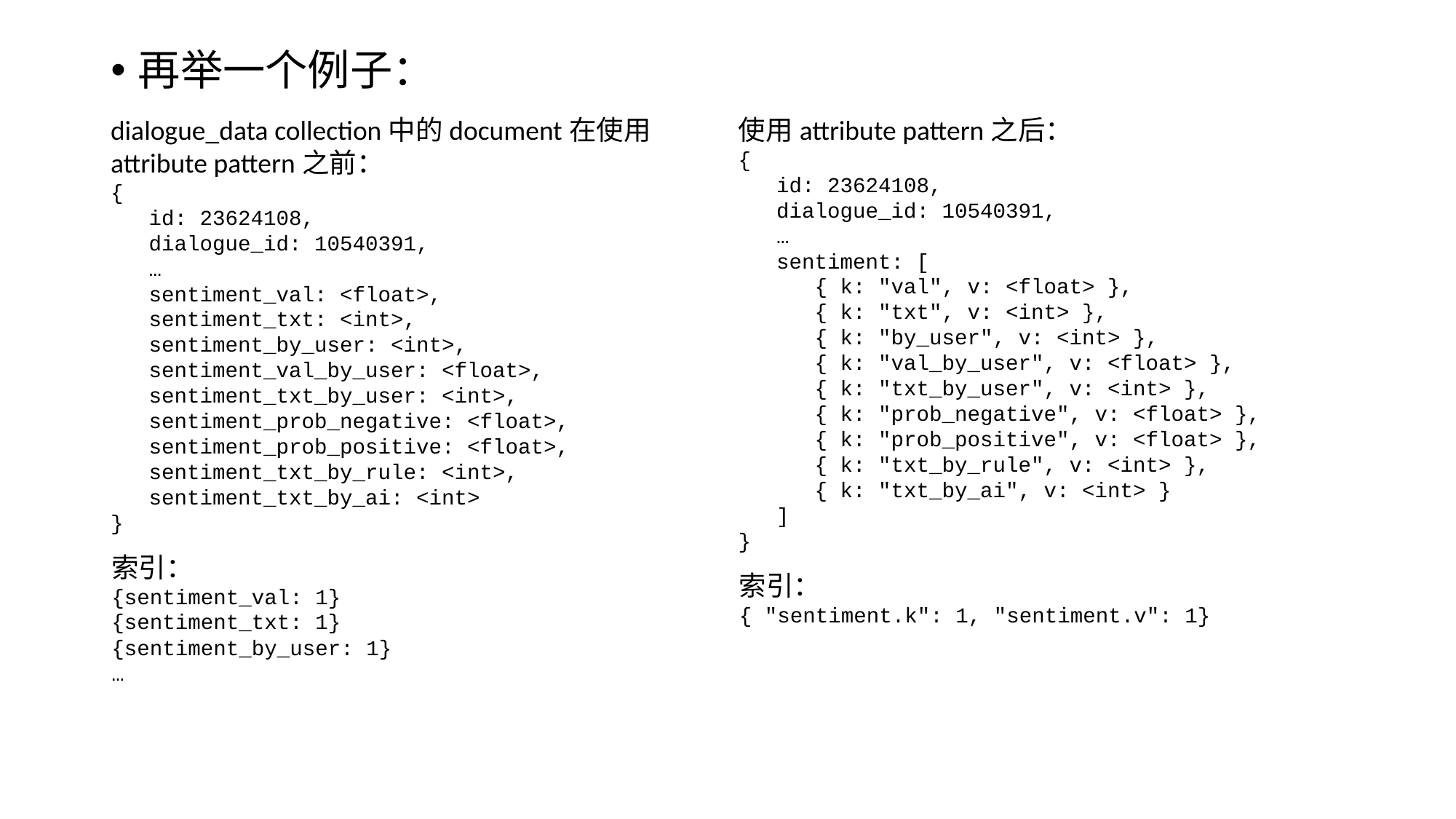

再举一个例子：
dialogue_data collection中的document在使用attribute pattern之前：
{
   id: 23624108,
   dialogue_id: 10540391,
   …
   sentiment_val: <float>,
   sentiment_txt: <int>,
   sentiment_by_user: <int>,
   sentiment_val_by_user: <float>,
   sentiment_txt_by_user: <int>,
   sentiment_prob_negative: <float>,
   sentiment_prob_positive: <float>,
   sentiment_txt_by_rule: <int>,
   sentiment_txt_by_ai: <int>
}
使用attribute pattern之后：
{
   id: 23624108,
   dialogue_id: 10540391,
   …
   sentiment: [
      { k: "val", v: <float> },
      { k: "txt", v: <int> },
      { k: "by_user", v: <int> },
      { k: "val_by_user", v: <float> },
      { k: "txt_by_user", v: <int> },
      { k: "prob_negative", v: <float> },
      { k: "prob_positive", v: <float> },
      { k: "txt_by_rule", v: <int> },
      { k: "txt_by_ai", v: <int> }
   ]
}
索引：
{sentiment_val: 1}
{sentiment_txt: 1}
{sentiment_by_user: 1}
…
索引：
{ "sentiment.k": 1, "sentiment.v": 1}